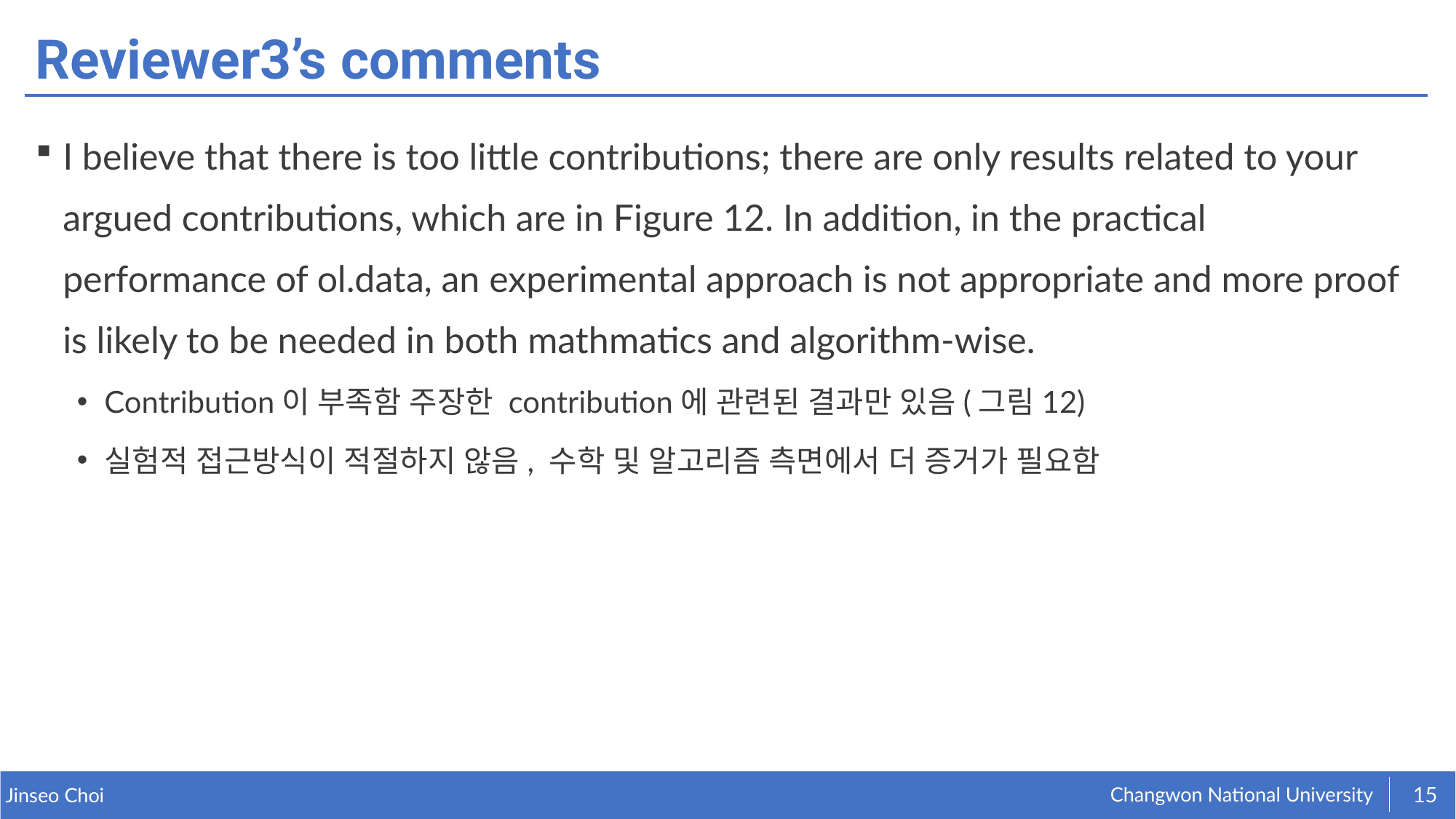

# Reviewer3’s comments
I believe that there is too little contributions; there are only results related to your argued contributions, which are in Figure 12. In addition, in the practical performance of ol.data, an experimental approach is not appropriate and more proof is likely to be needed in both mathmatics and algorithm-wise.
Contribution이 부족함 주장한 contribution에 관련된 결과만 있음(그림12)
실험적 접근방식이 적절하지 않음, 수학 및 알고리즘 측면에서 더 증거가 필요함
15